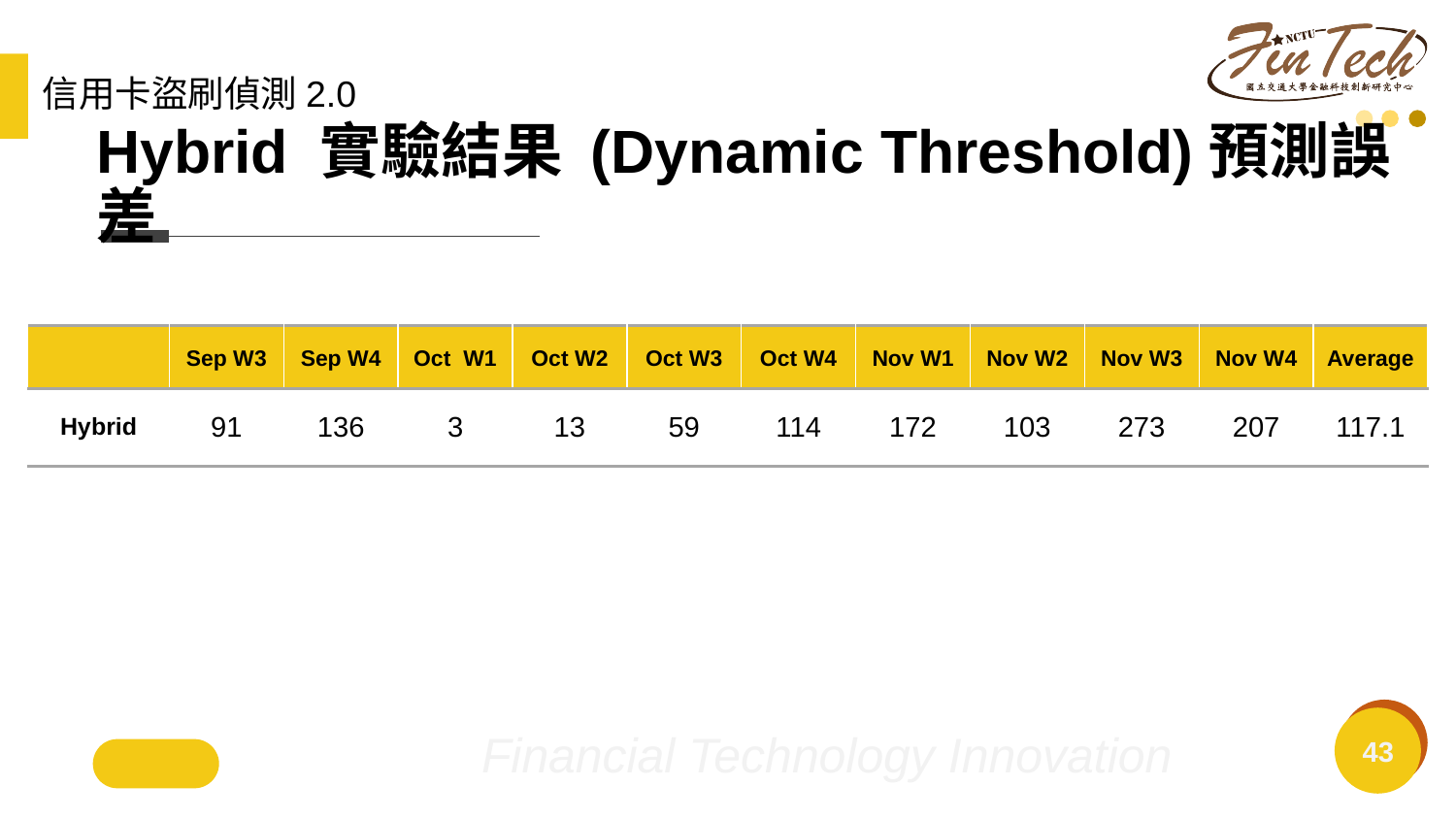

信用卡盜刷偵測2.0
# Hybrid 實驗結果 (Dynamic Threshold)預測誤差
|  | Sep W3 | Sep W4 | Oct W1 | Oct W2 | Oct W3 | Oct W4 | Nov W1 | Nov W2 | Nov W3 | Nov W4 | Average |
| --- | --- | --- | --- | --- | --- | --- | --- | --- | --- | --- | --- |
| Hybrid | 91 | 136 | 3 | 13 | 59 | 114 | 172 | 103 | 273 | 207 | 117.1 |
43